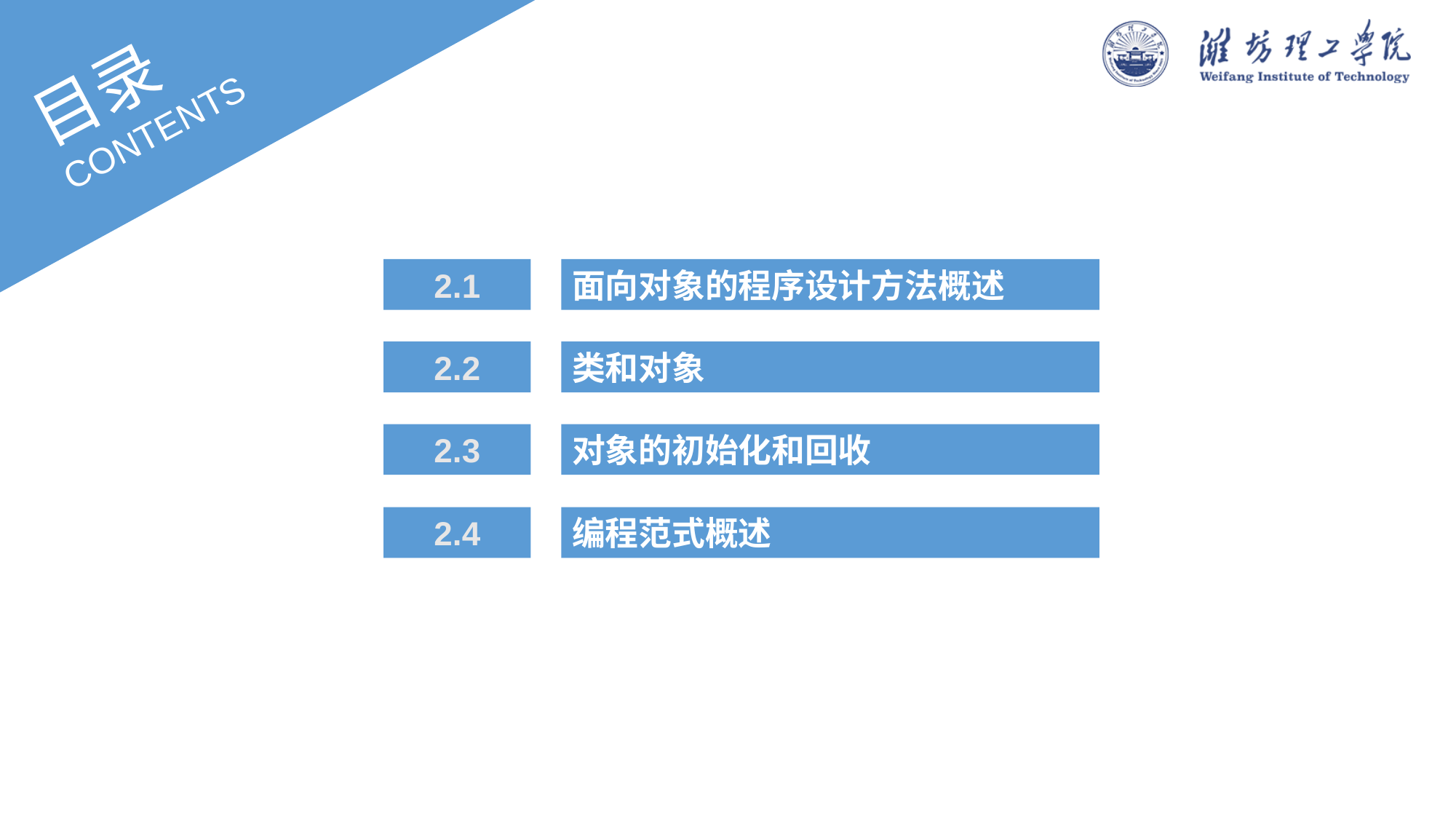

目录
CONTENTS
面向对象的程序设计方法概述
2.1
类和对象
2.2
对象的初始化和回收
2.3
编程范式概述
2.4